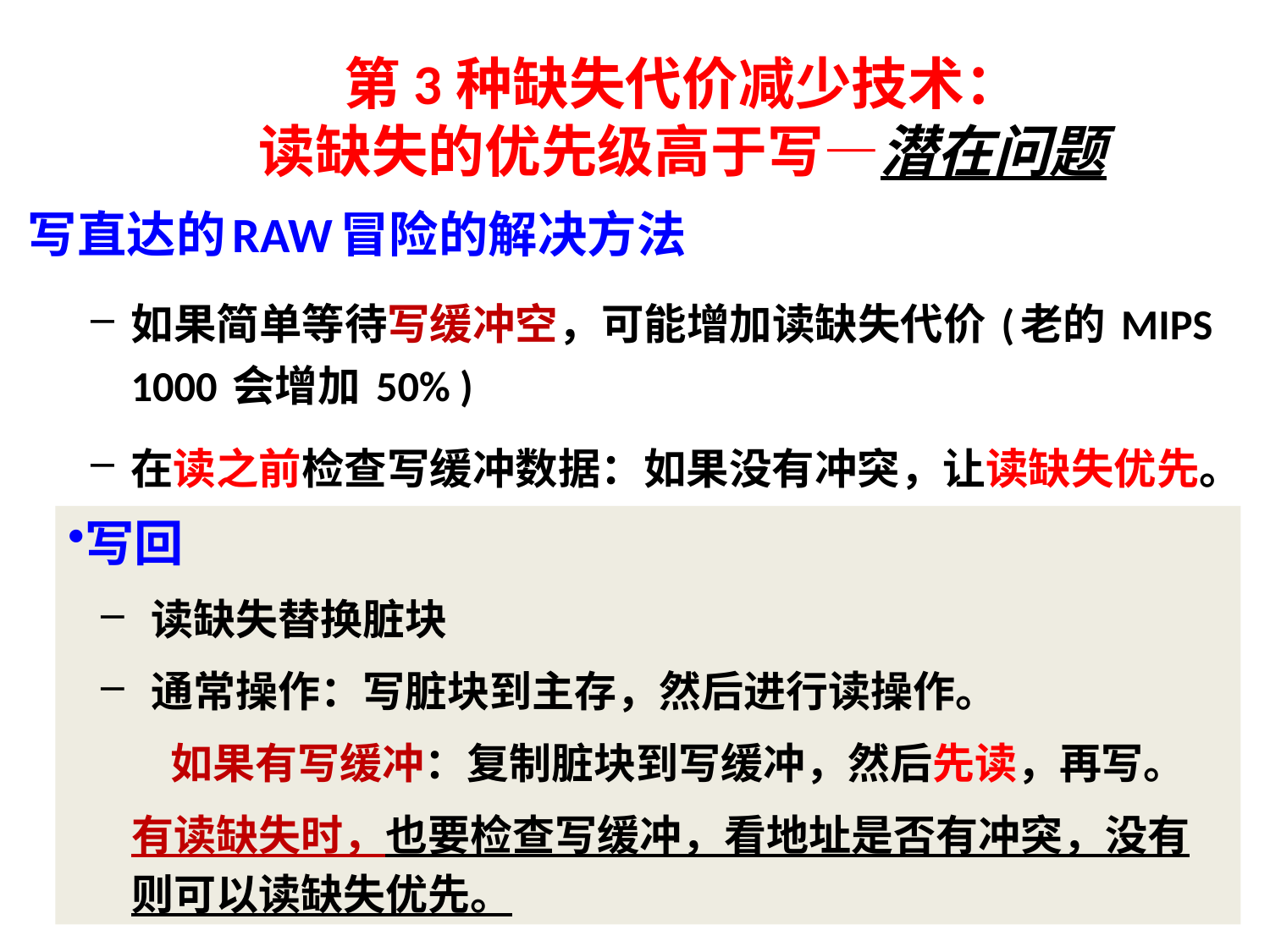

# 第3种缺失代价减少技术： 读缺失的优先级高于写—潜在问题
写直达的RAW冒险的解决方法
如果简单等待写缓冲空，可能增加读缺失代价 (老的 MIPS 1000 会增加 50% )
在读之前检查写缓冲数据：如果没有冲突，让读缺失优先。
写回
 读缺失替换脏块
 通常操作：写脏块到主存，然后进行读操作。
   如果有写缓冲：复制脏块到写缓冲，然后先读，再写。
有读缺失时，也要检查写缓冲，看地址是否有冲突，没有则可以读缺失优先。
52